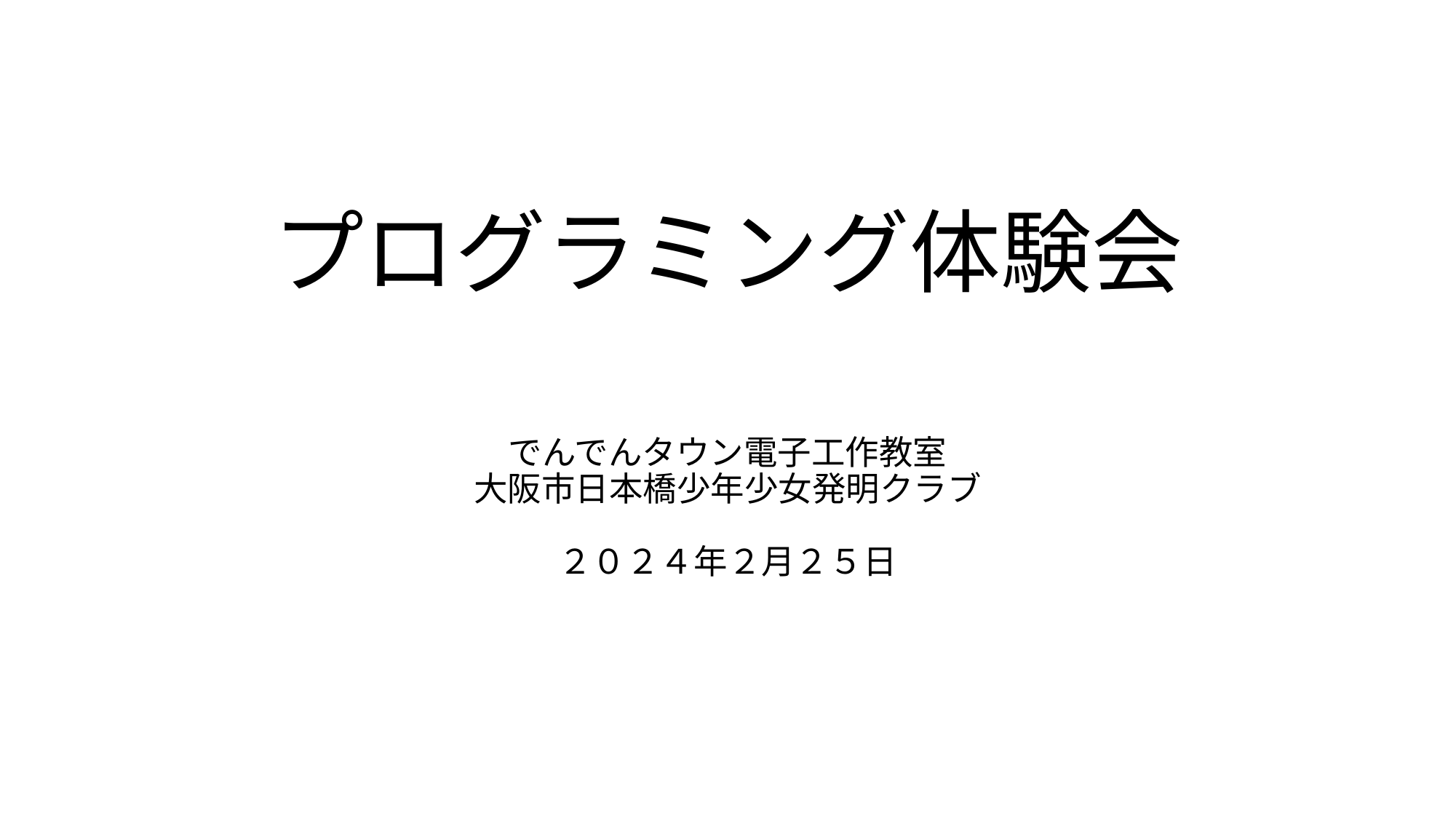

# プログラミング体験会
でんでんタウン電子工作教室
大阪市日本橋少年少女発明クラブ
２０２４年２月２５日